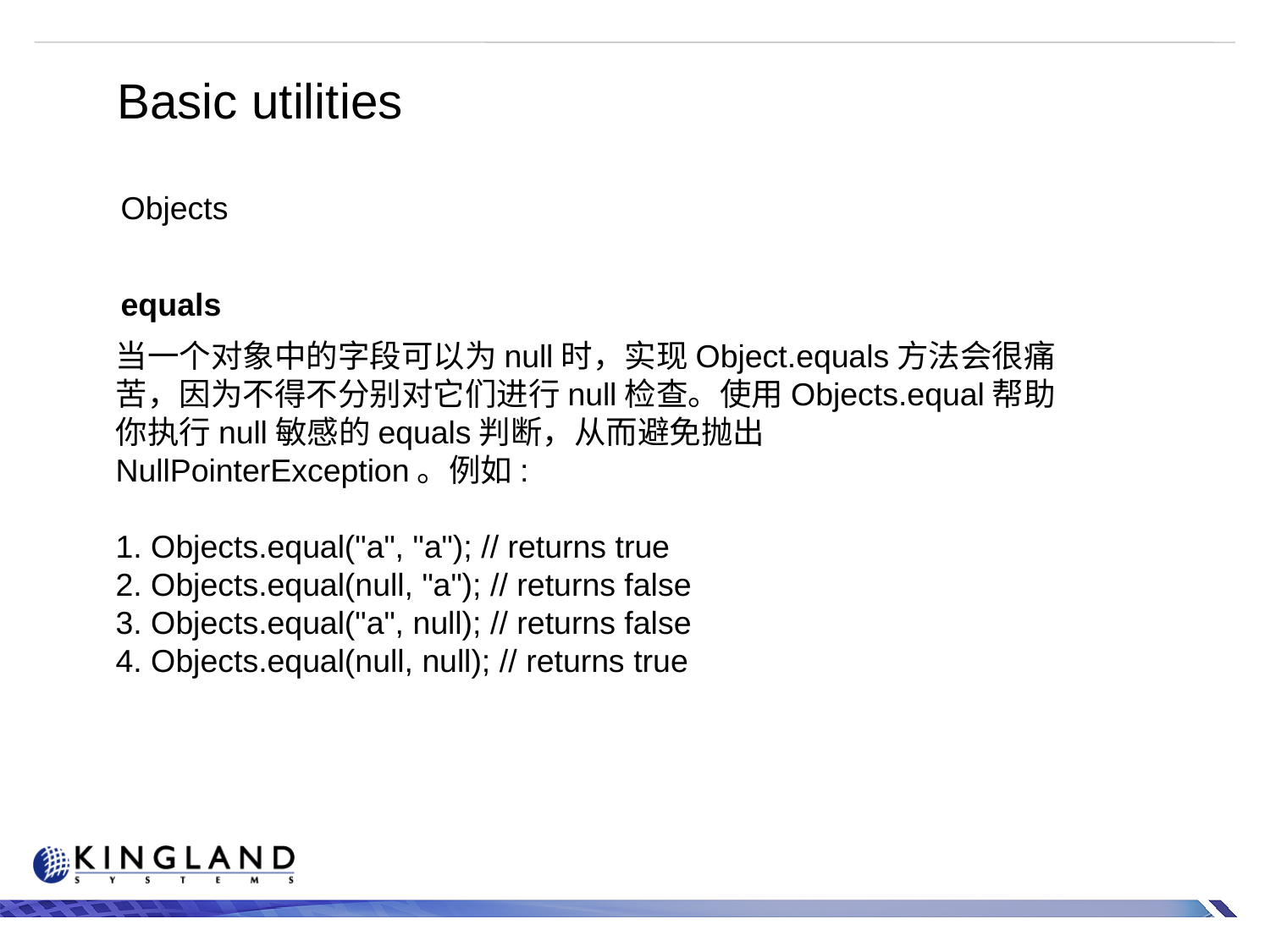

Basic utilities
Objects
equals
当一个对象中的字段可以为null时，实现Object.equals方法会很痛苦，因为不得不分别对它们进行null检查。使用Objects.equal帮助你执行null敏感的equals判断，从而避免抛出NullPointerException。例如:

1. Objects.equal("a", "a"); // returns true
2. Objects.equal(null, "a"); // returns false
3. Objects.equal("a", null); // returns false
4. Objects.equal(null, null); // returns true